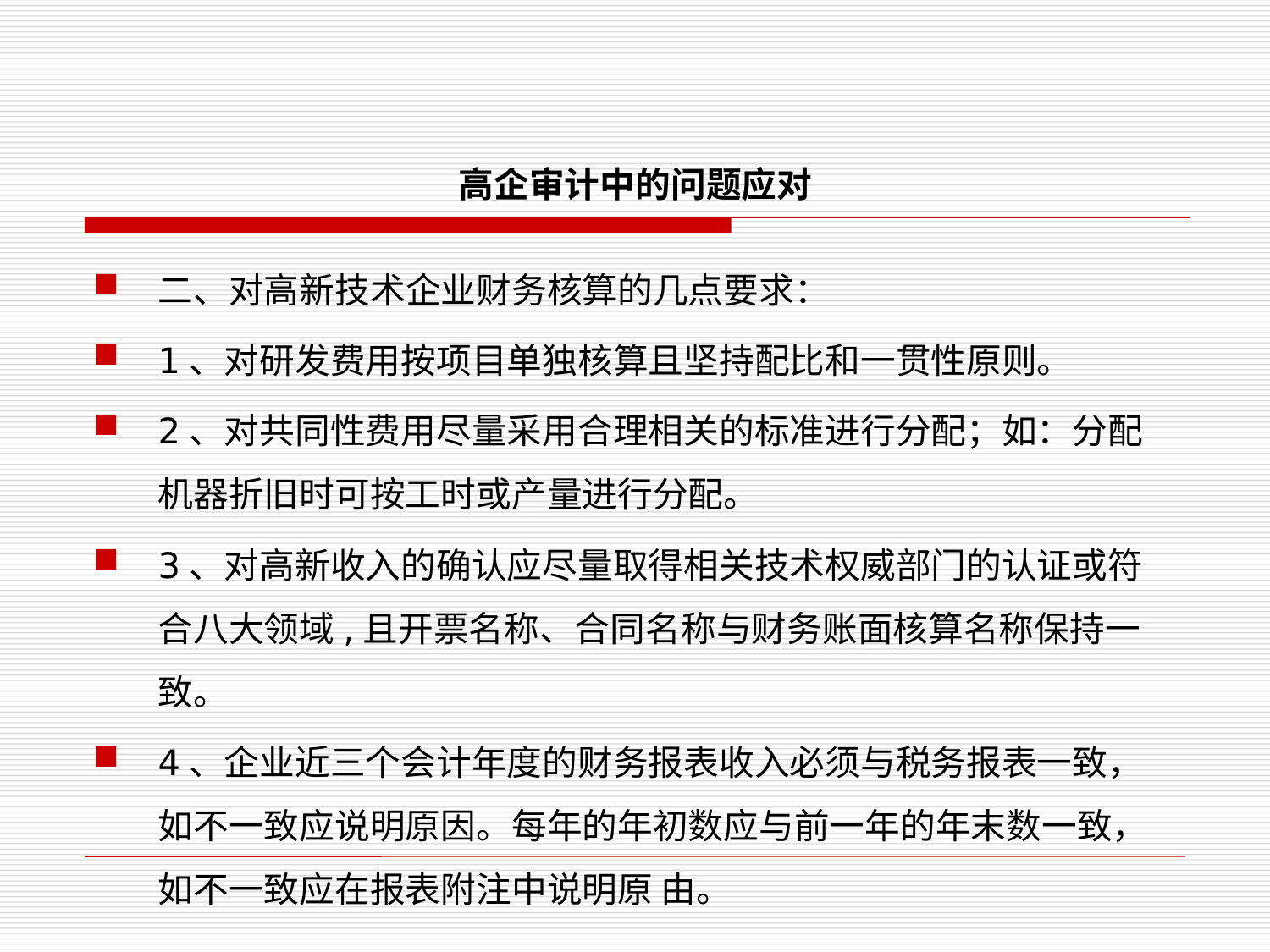

# 高企审计中的问题应对
二、对高新技术企业财务核算的几点要求：
1、对研发费用按项目单独核算且坚持配比和一贯性原则。
2、对共同性费用尽量采用合理相关的标准进行分配；如：分配机器折旧时可按工时或产量进行分配。
3、对高新收入的确认应尽量取得相关技术权威部门的认证或符合八大领域,且开票名称、合同名称与财务账面核算名称保持一致。
4、企业近三个会计年度的财务报表收入必须与税务报表一致，如不一致应说明原因。每年的年初数应与前一年的年末数一致，如不一致应在报表附注中说明原 由。